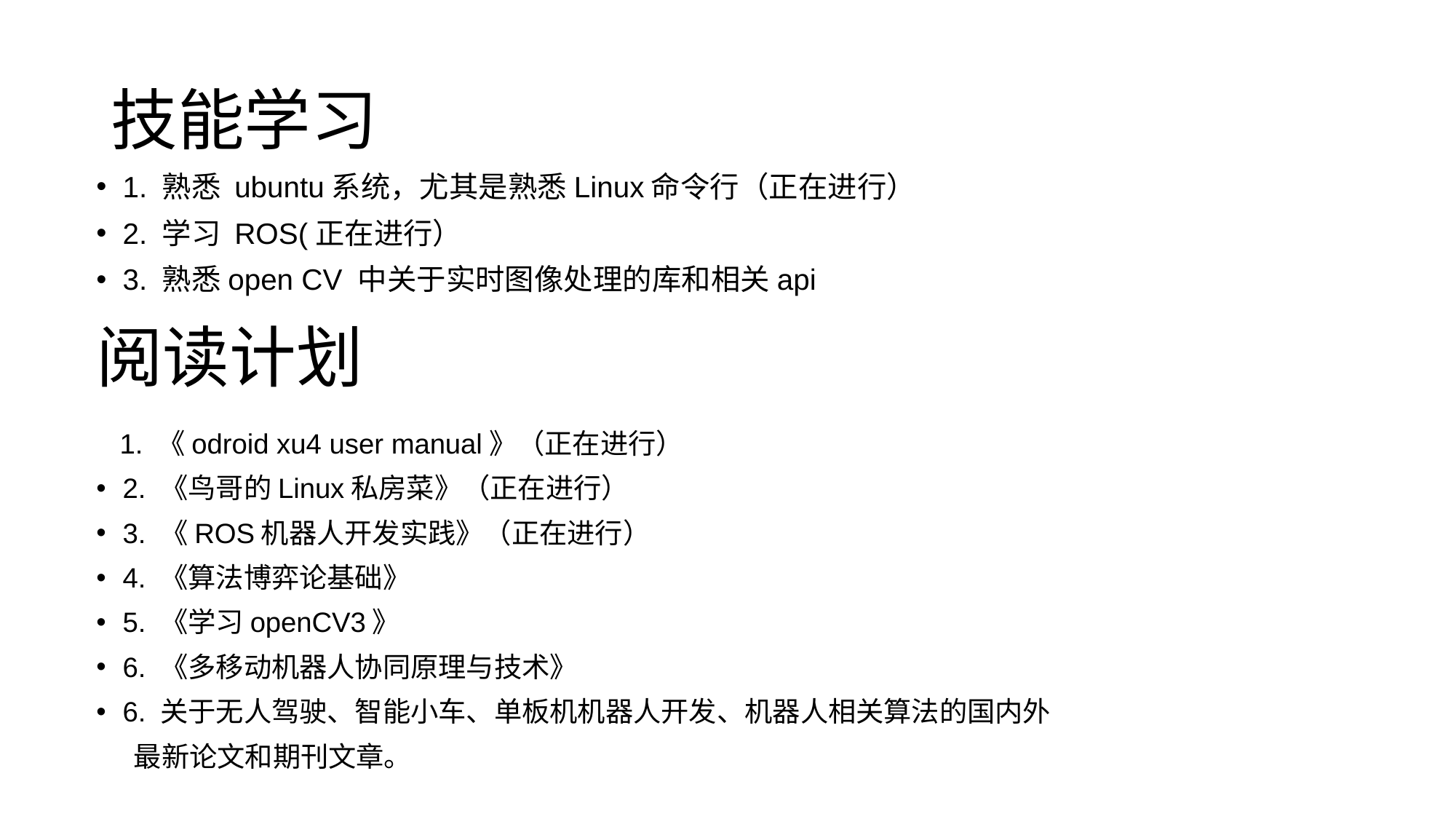

# 技能学习
1. 熟悉 ubuntu系统，尤其是熟悉Linux命令行（正在进行）
2. 学习 ROS(正在进行）
3. 熟悉open CV 中关于实时图像处理的库和相关api

   1. 《odroid xu4 user manual》（正在进行）
2. 《鸟哥的Linux私房菜》（正在进行）
3. 《ROS机器人开发实践》（正在进行）
4. 《算法博弈论基础》
5. 《学习openCV3》
6. 《多移动机器人协同原理与技术》
6. 关于无人驾驶、智能小车、单板机机器人开发、机器人相关算法的国内外
     最新论文和期刊文章。
阅读计划